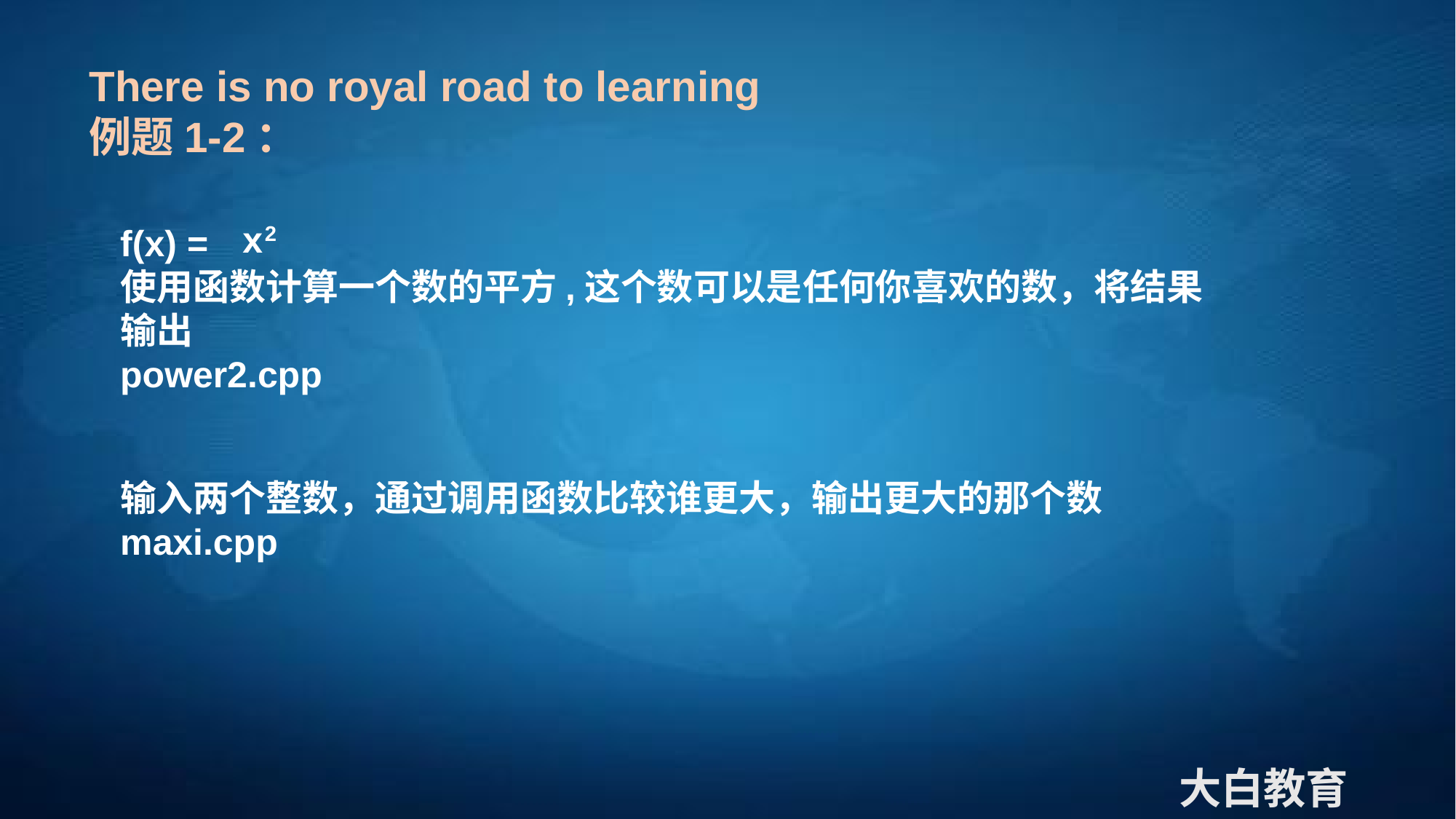

There is no royal road to learning
例题1-2：
x
f(x) =
使用函数计算一个数的平方,这个数可以是任何你喜欢的数，将结果输出
power2.cpp
2
输入两个整数，通过调用函数比较谁更大，输出更大的那个数
maxi.cpp
大白教育